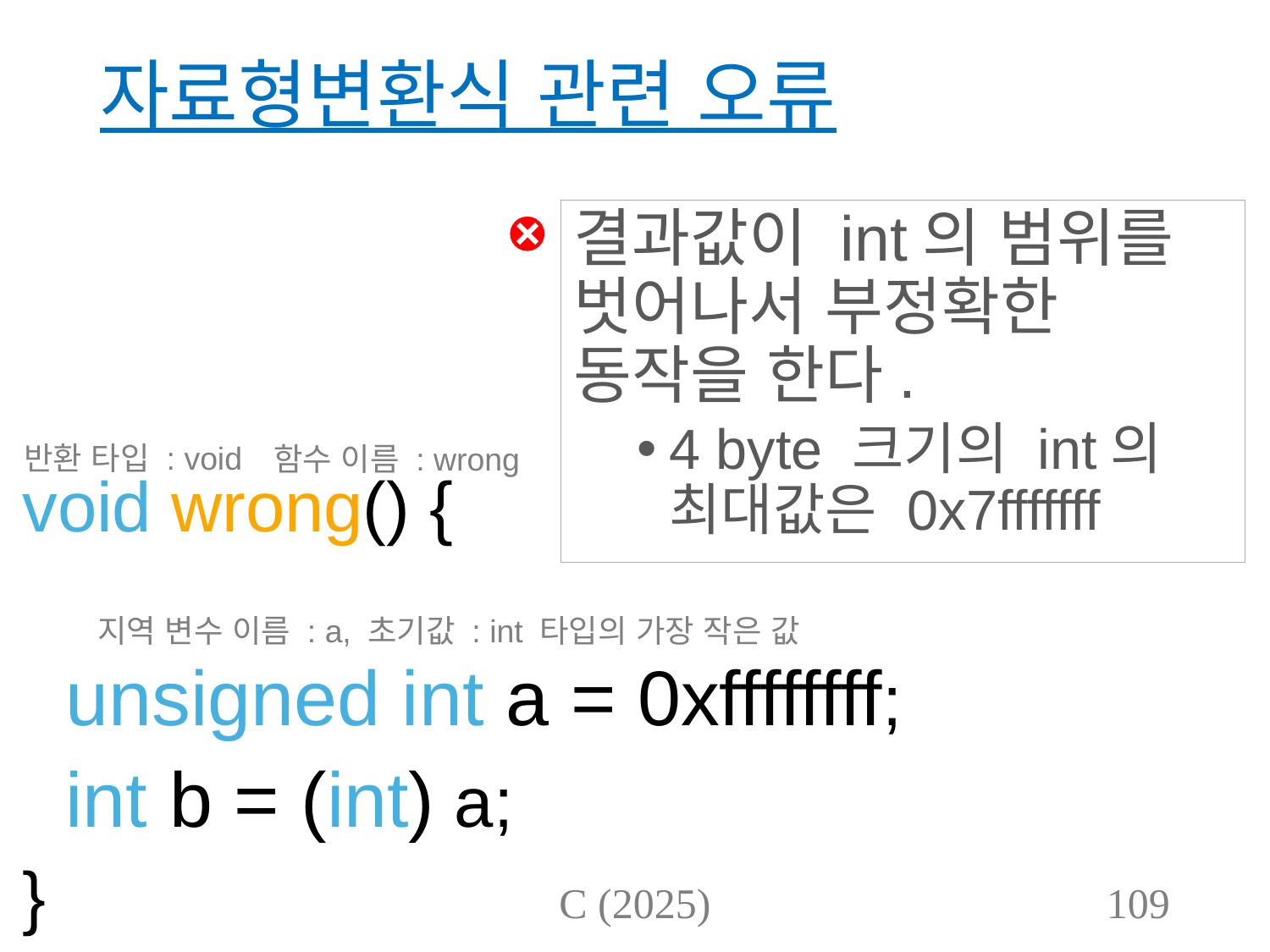

# 자료형변환식 관련 오류
결과값이 int의 범위를 벗어나서 부정확한 동작을 한다.
4 byte 크기의 int의 최대값은 0x7fffffff

반환 타입 : void
함수 이름 : wrong
void wrong() {

  unsigned int a = 0xffffffff;
  int b = (int) a;
}
지역 변수 이름 : a, 초기값 : int 타입의 가장 작은 값
C (2025)
109